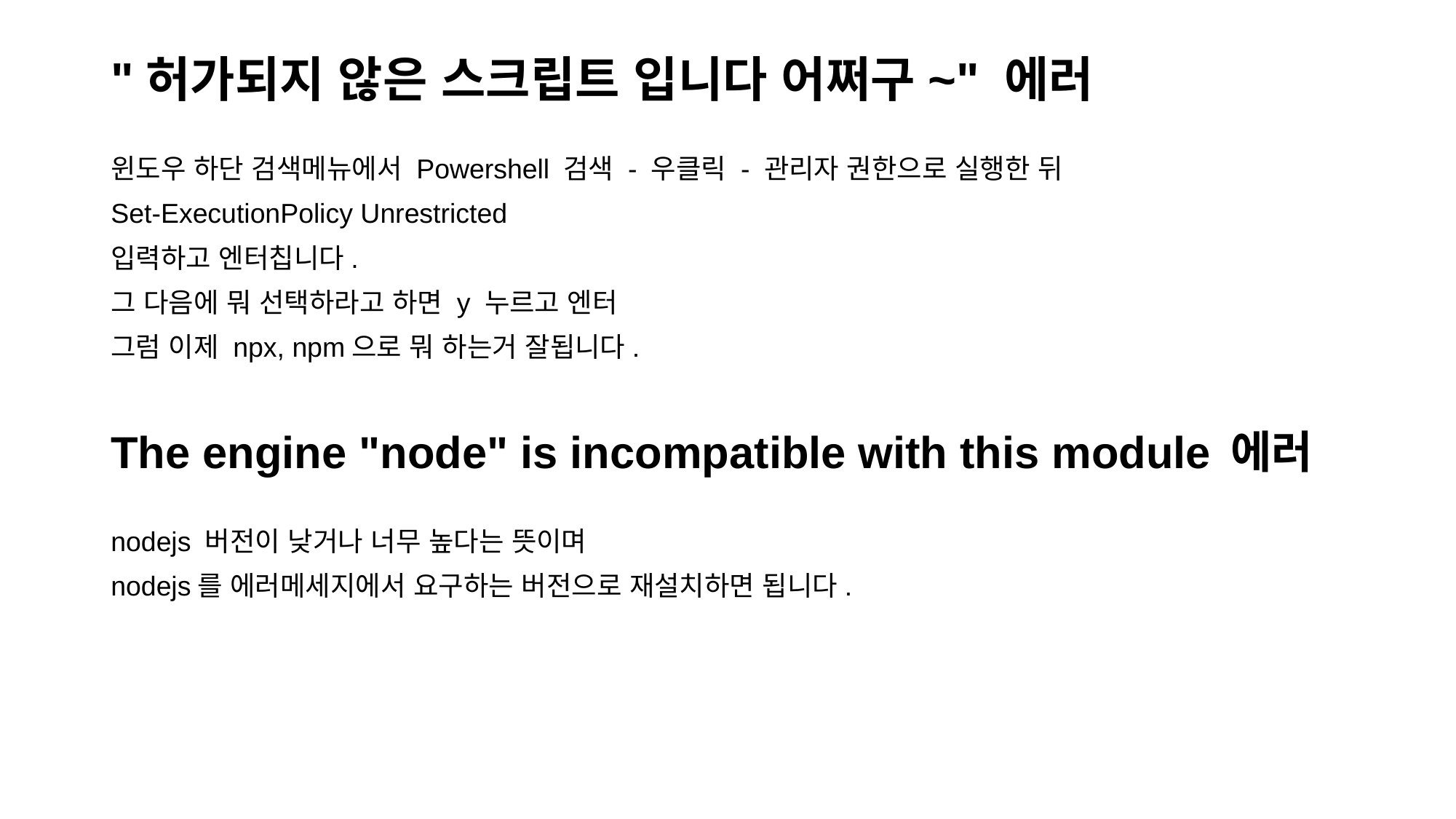

# "허가되지 않은 스크립트 입니다 어쩌구~" 에러
윈도우 하단 검색메뉴에서 Powershell 검색 - 우클릭 - 관리자 권한으로 실행한 뒤
Set-ExecutionPolicy Unrestricted
입력하고 엔터칩니다.
그 다음에 뭐 선택하라고 하면 y 누르고 엔터
그럼 이제 npx, npm으로 뭐 하는거 잘됩니다.
The engine "node" is incompatible with this module 에러
nodejs 버전이 낮거나 너무 높다는 뜻이며
nodejs를 에러메세지에서 요구하는 버전으로 재설치하면 됩니다.